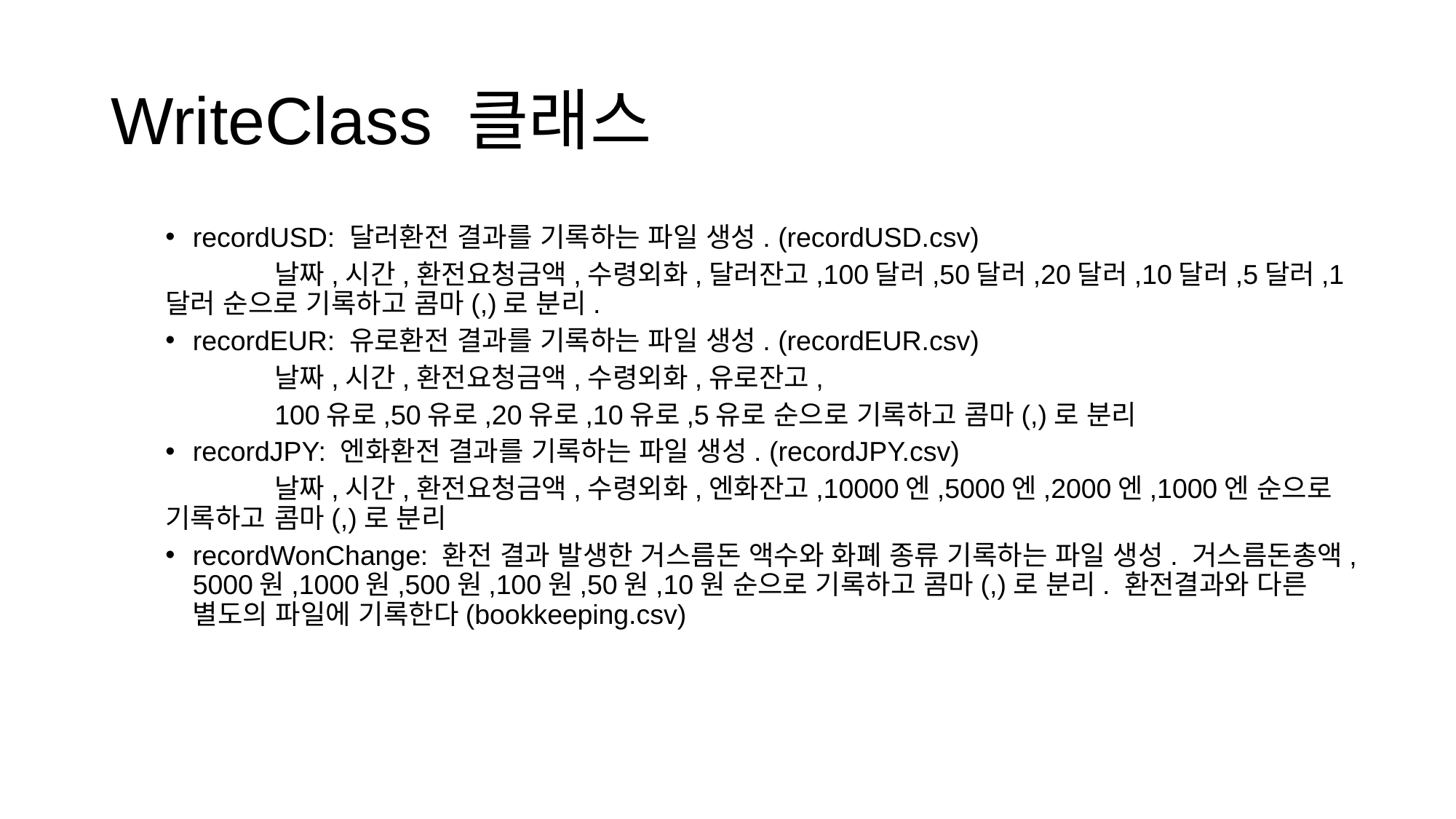

# WriteClass 클래스
recordUSD: 달러환전 결과를 기록하는 파일 생성. (recordUSD.csv)
	날짜,시간,환전요청금액,수령외화,달러잔고,100달러,50달러,20달러,10달러,5달러,1달러 순으로 기록하고 콤마(,)로 분리.
recordEUR: 유로환전 결과를 기록하는 파일 생성. (recordEUR.csv)
	날짜,시간,환전요청금액,수령외화,유로잔고,
	100유로,50유로,20유로,10유로,5유로 순으로 기록하고 콤마(,)로 분리
recordJPY: 엔화환전 결과를 기록하는 파일 생성. (recordJPY.csv)
	날짜,시간,환전요청금액,수령외화,엔화잔고,10000엔,5000엔,2000엔,1000엔 순으로 기록하고 	콤마(,)로 분리
recordWonChange: 환전 결과 발생한 거스름돈 액수와 화폐 종류 기록하는 파일 생성. 거스름돈총액,5000원,1000원,500원,100원,50원,10원 순으로 기록하고 콤마(,)로 분리. 환전결과와 다른 별도의 파일에 기록한다(bookkeeping.csv)